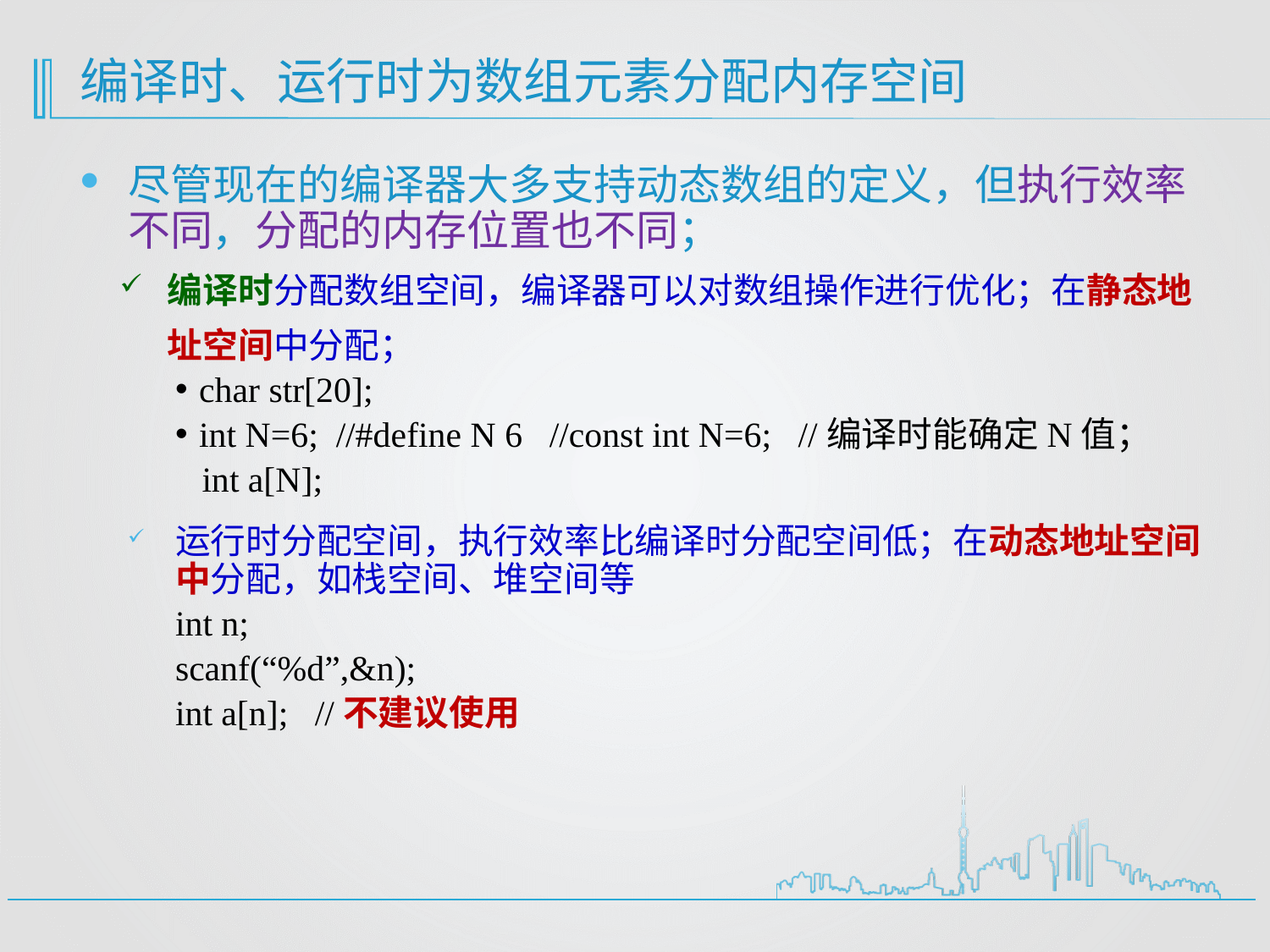

# 编译时、运行时为数组元素分配内存空间
尽管现在的编译器大多支持动态数组的定义，但执行效率不同，分配的内存位置也不同；
编译时分配数组空间，编译器可以对数组操作进行优化；在静态地址空间中分配；
char str[20];
int N=6;  //#define N 6   //const int N=6;   //编译时能确定N值；
   int a[N];
运行时分配空间，执行效率比编译时分配空间低；在动态地址空间中分配，如栈空间、堆空间等
int n;
scanf(“%d”,&n);
int a[n];   //不建议使用